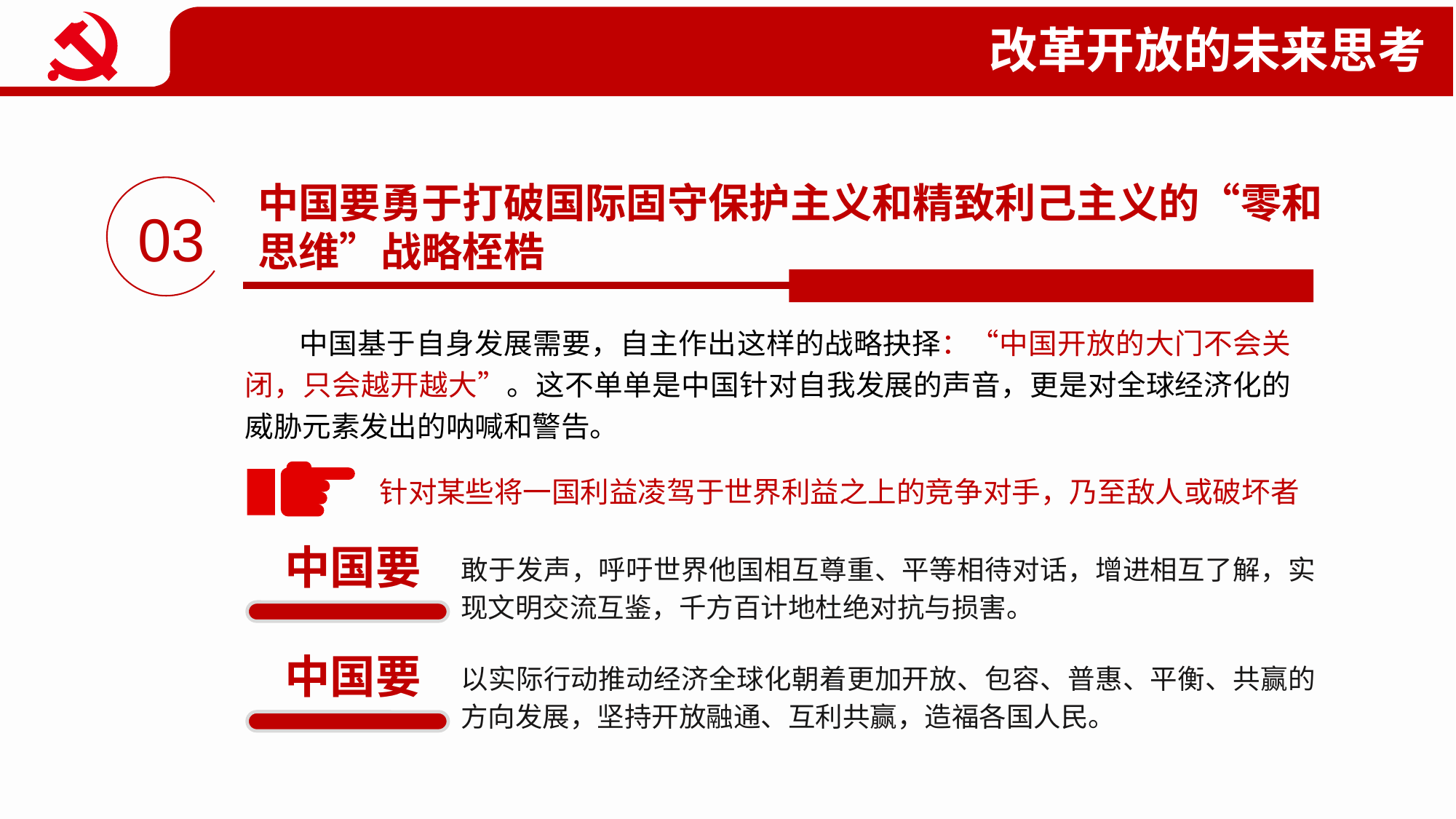

中国要勇于打破国际固守保护主义和精致利己主义的“零和思维”战略桎梏

03

中国基于自身发展需要，自主作出这样的战略抉择：“中国开放的大门不会关闭，只会越开越大”。这不单单是中国针对自我发展的声音，更是对全球经济化的威胁元素发出的呐喊和警告。

针对某些将一国利益凌驾于世界利益之上的竞争对手，乃至敌人或破坏者
中国要
敢于发声，呼吁世界他国相互尊重、平等相待对话，增进相互了解，实现文明交流互鉴，千方百计地杜绝对抗与损害。

中国要
以实际行动推动经济全球化朝着更加开放、包容、普惠、平衡、共赢的方向发展，坚持开放融通、互利共赢，造福各国人民。